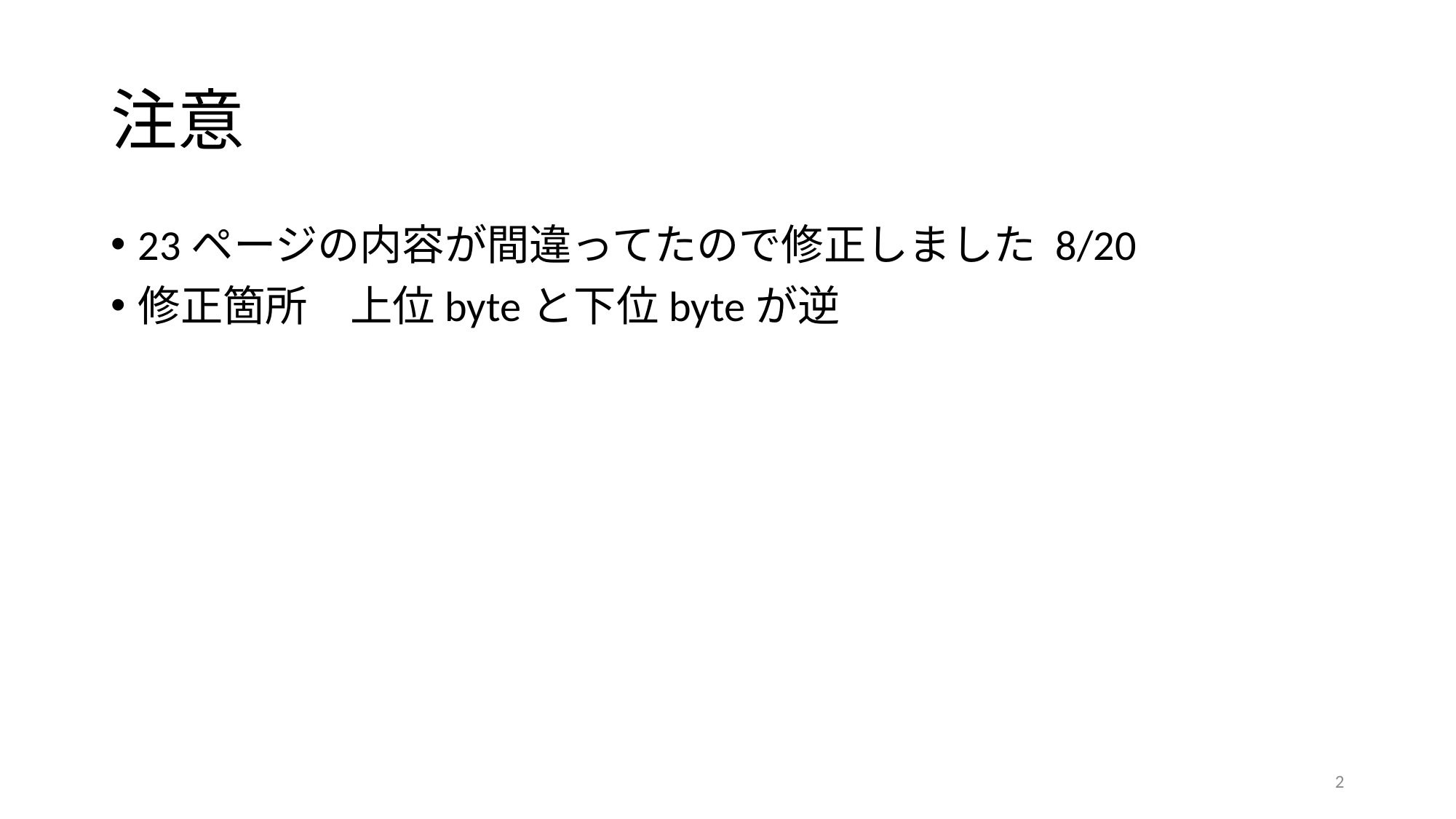

# 注意
23ページの内容が間違ってたので修正しました 8/20
修正箇所　上位byteと下位byteが逆
2